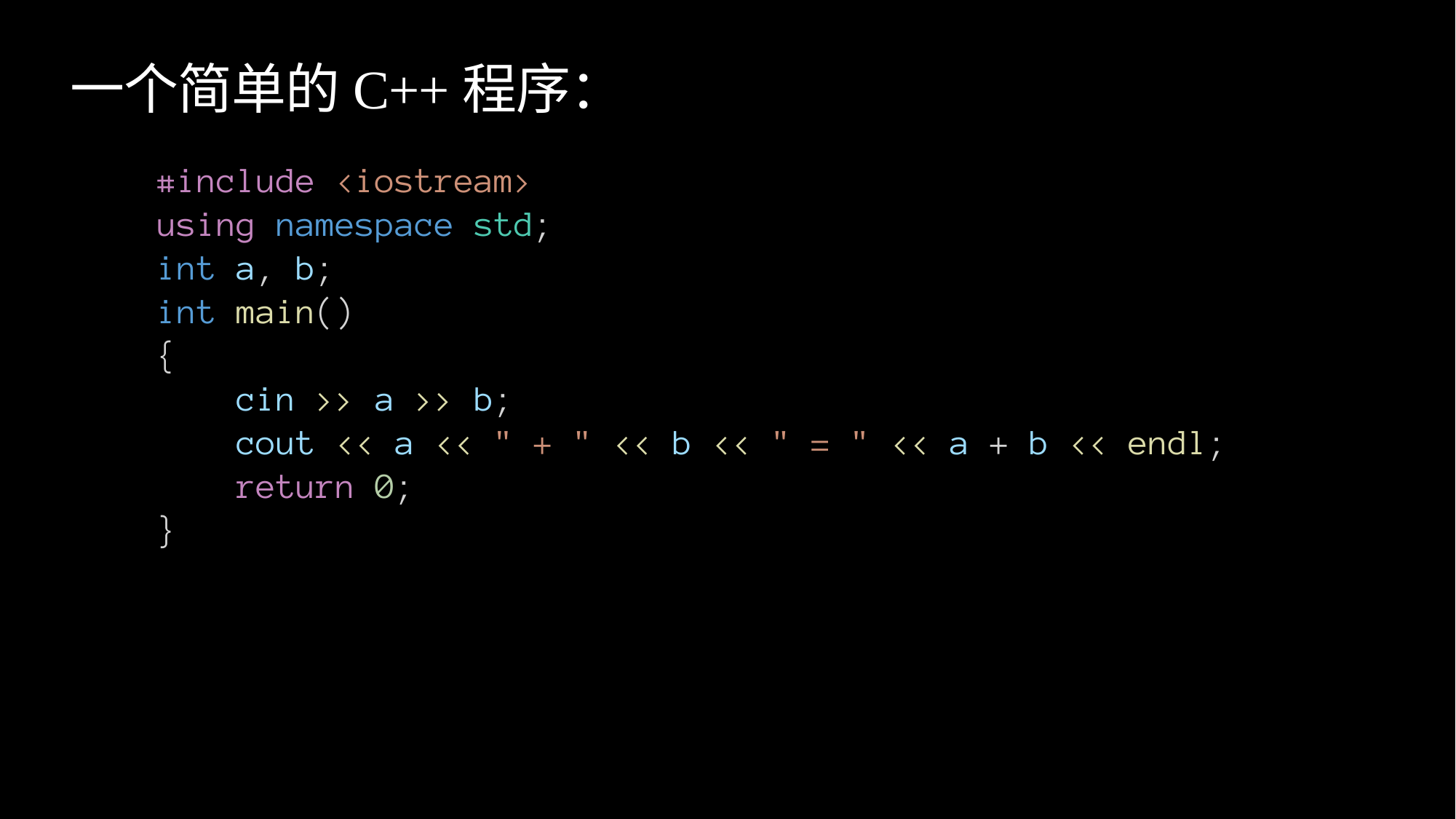

# 一个简单的C++程序：
#include <iostream>  
using namespace std;   
int a, b;
int main()
{
    cin >> a >> b;
    cout << a << " + " << b << " = " << a + b << endl;
    return 0;
}